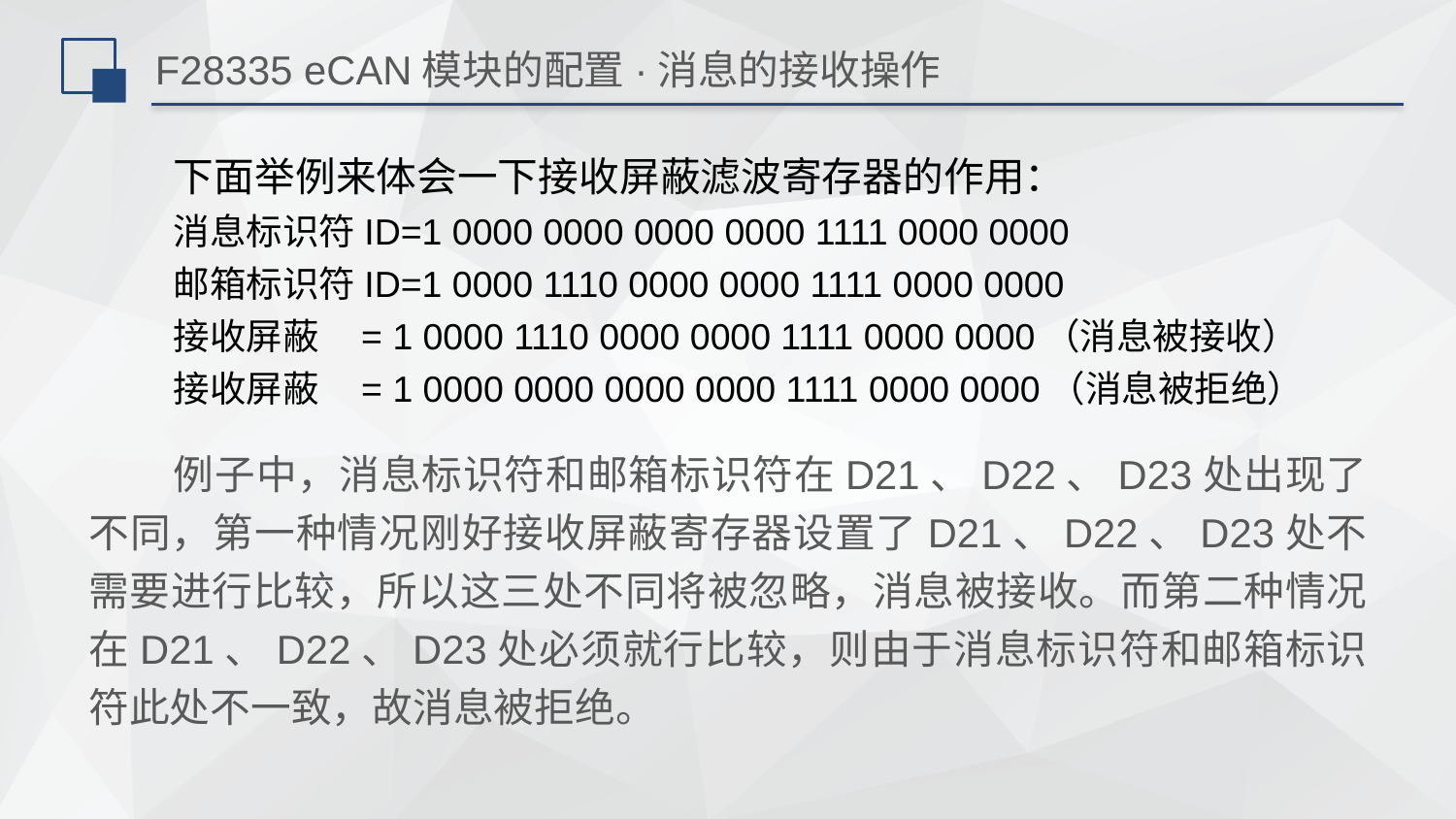

# F28335 eCAN模块的配置·消息的接收操作
下面举例来体会一下接收屏蔽滤波寄存器的作用：
消息标识符ID=1 0000 0000 0000 0000 1111 0000 0000
邮箱标识符ID=1 0000 1110 0000 0000 1111 0000 0000
接收屏蔽    = 1 0000 1110 0000 0000 1111 0000 0000（消息被接收）
接收屏蔽    = 1 0000 0000 0000 0000 1111 0000 0000（消息被拒绝）
例子中，消息标识符和邮箱标识符在D21、D22、D23处出现了不同，第一种情况刚好接收屏蔽寄存器设置了D21、D22、D23处不需要进行比较，所以这三处不同将被忽略，消息被接收。而第二种情况在D21、D22、D23处必须就行比较，则由于消息标识符和邮箱标识符此处不一致，故消息被拒绝。